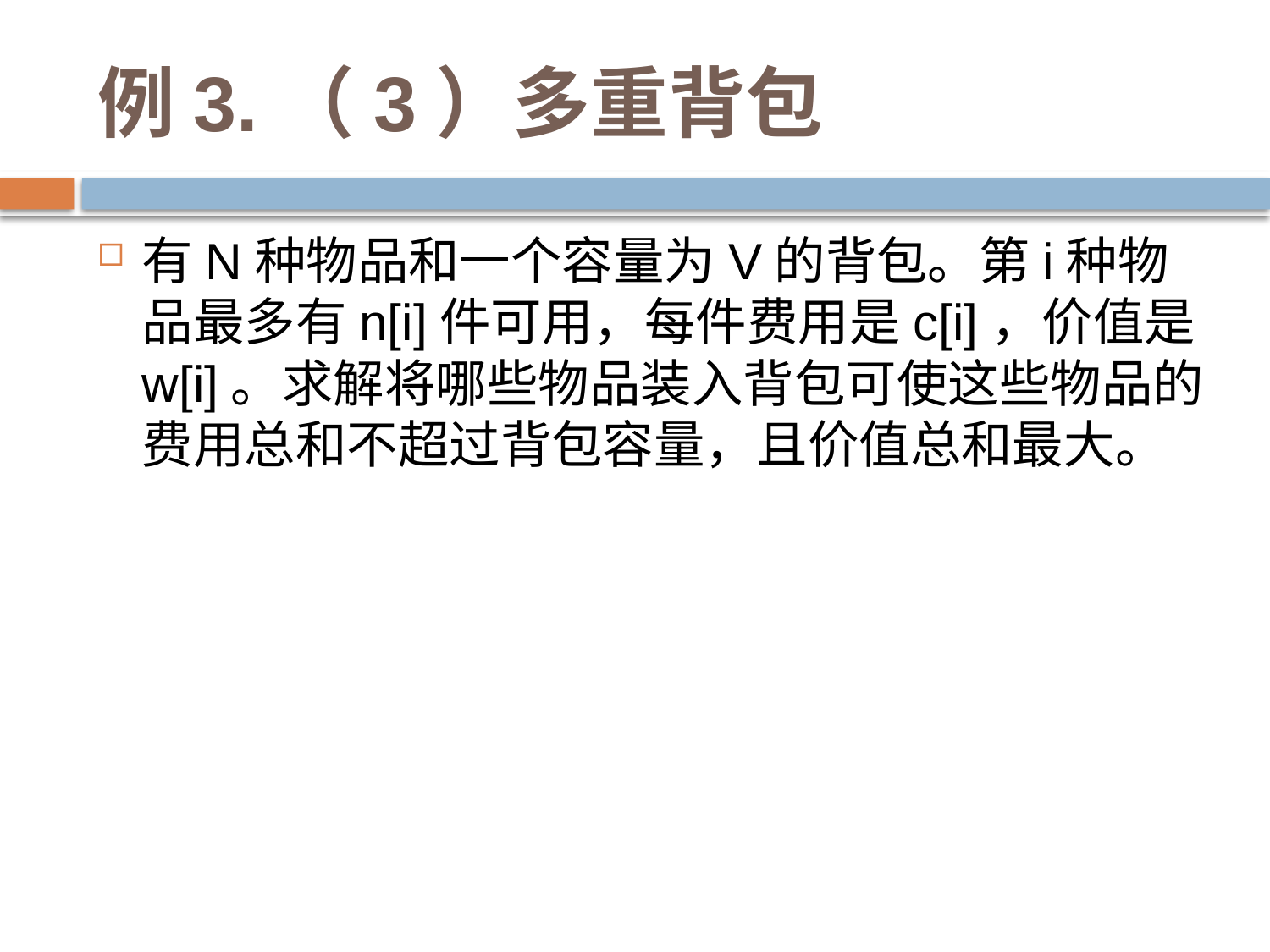

# 例3.（3）多重背包
有N种物品和一个容量为V的背包。第i种物品最多有n[i]件可用，每件费用是c[i]，价值是w[i]。求解将哪些物品装入背包可使这些物品的费用总和不超过背包容量，且价值总和最大。